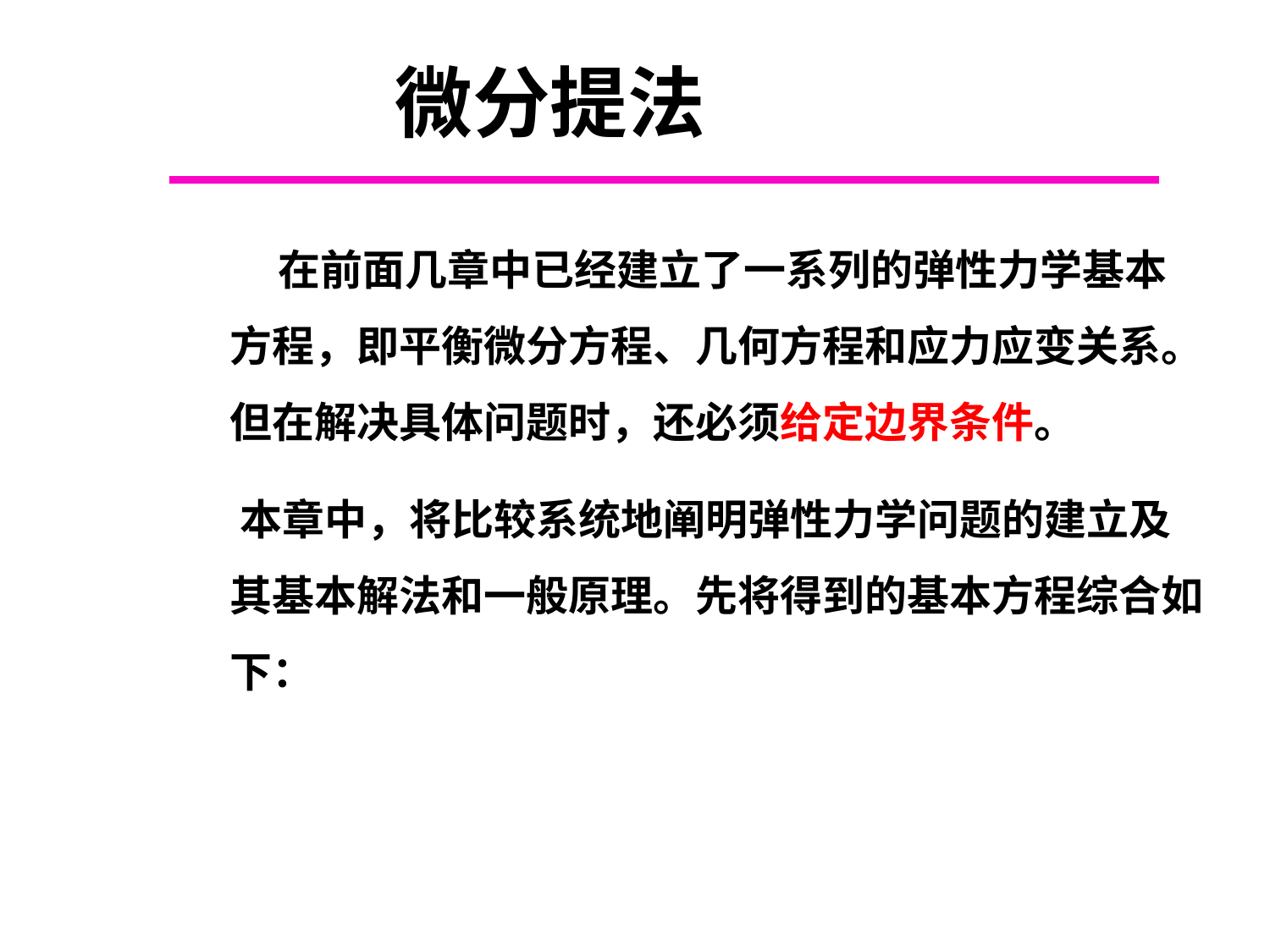

# 微分提法
         在前面几章中已经建立了一系列的弹性力学基本方程，即平衡微分方程、几何方程和应力应变关系。但在解决具体问题时，还必须给定边界条件。
     本章中，将比较系统地阐明弹性力学问题的建立及其基本解法和一般原理。先将得到的基本方程综合如下：
Chapter  6.1